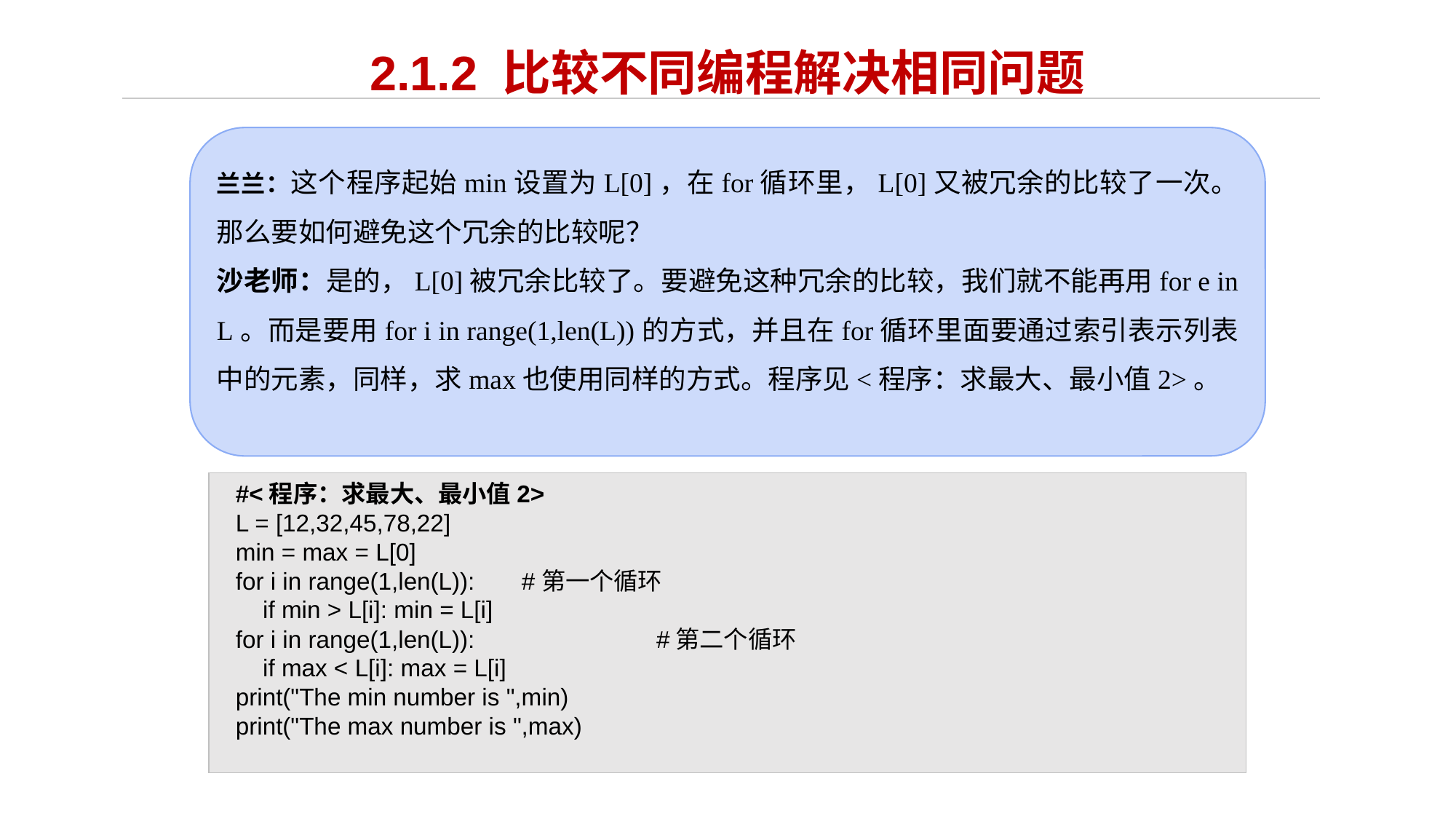

# 2.1.2 比较不同编程解决相同问题
兰兰：这个程序起始min设置为L[0]，在for循环里，L[0]又被冗余的比较了一次。那么要如何避免这个冗余的比较呢？
沙老师：是的，L[0]被冗余比较了。要避免这种冗余的比较，我们就不能再用for e in L。而是要用for i in range(1,len(L))的方式，并且在for循环里面要通过索引表示列表中的元素，同样，求max也使用同样的方式。程序见<程序：求最大、最小值2>。
#<程序：求最大、最小值2>
L = [12,32,45,78,22]
min = max = L[0]
for i in range(1,len(L)):       #第一个循环
    if min > L[i]: min = L[i]
for i in range(1,len(L)):		#第二个循环
    if max < L[i]: max = L[i]
print("The min number is ",min)
print("The max number is ",max)